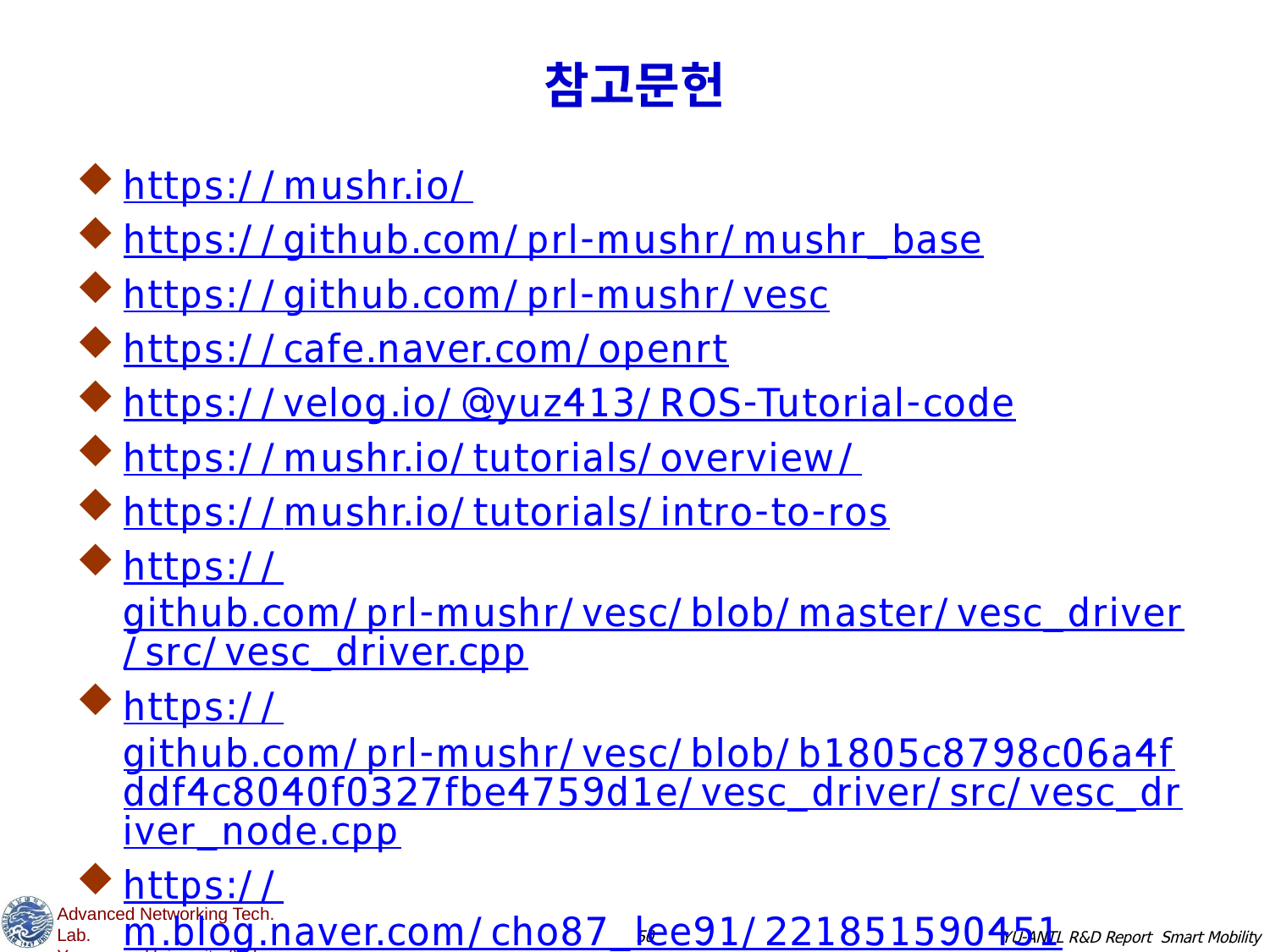

# 참고문헌
https://mushr.io/
https://github.com/prl-mushr/mushr_base
https://github.com/prl-mushr/vesc
https://cafe.naver.com/openrt
https://velog.io/@yuz413/ROS-Tutorial-code
https://mushr.io/tutorials/overview/
https://mushr.io/tutorials/intro-to-ros
https://github.com/prl-mushr/vesc/blob/master/vesc_driver/src/vesc_driver.cpp
https://github.com/prl-mushr/vesc/blob/b1805c8798c06a4fddf4c8040f0327fbe4759d1e/vesc_driver/src/vesc_driver_node.cpp
https://m.blog.naver.com/cho87_lee91/221851590451